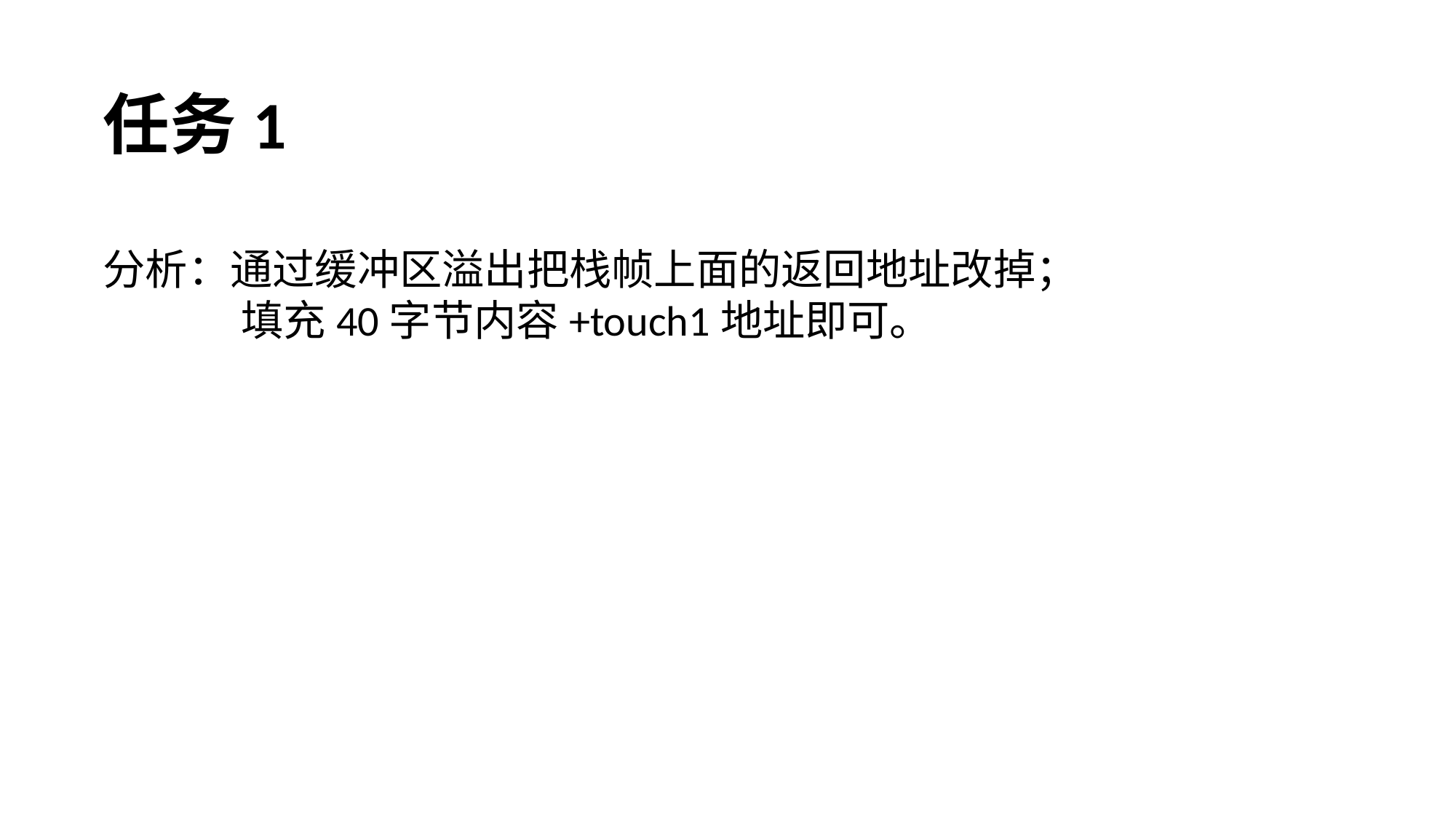

任务1

分析：通过缓冲区溢出把栈帧上面的返回地址改掉；
	  填充40字节内容+touch1地址即可。